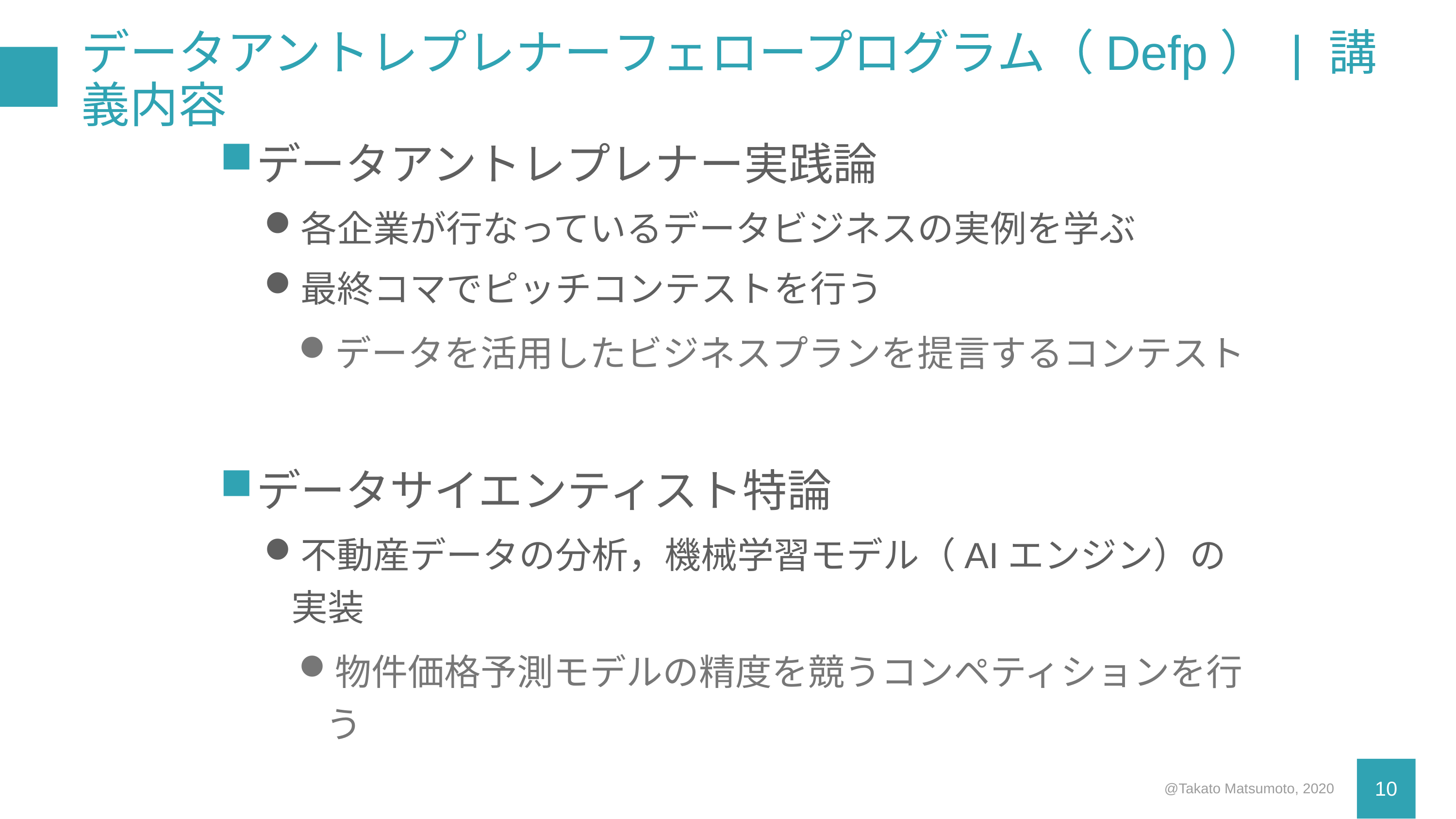

# データアントレプレナーフェロープログラム（Defp） | 講義内容
データアントレプレナー実践論
各企業が行なっているデータビジネスの実例を学ぶ
最終コマでピッチコンテストを行う
データを活用したビジネスプランを提言するコンテスト

データサイエンティスト特論
不動産データの分析，機械学習モデル（AIエンジン）の実装
物件価格予測モデルの精度を競うコンペティションを行う

@Takato Matsumoto, 2020
10